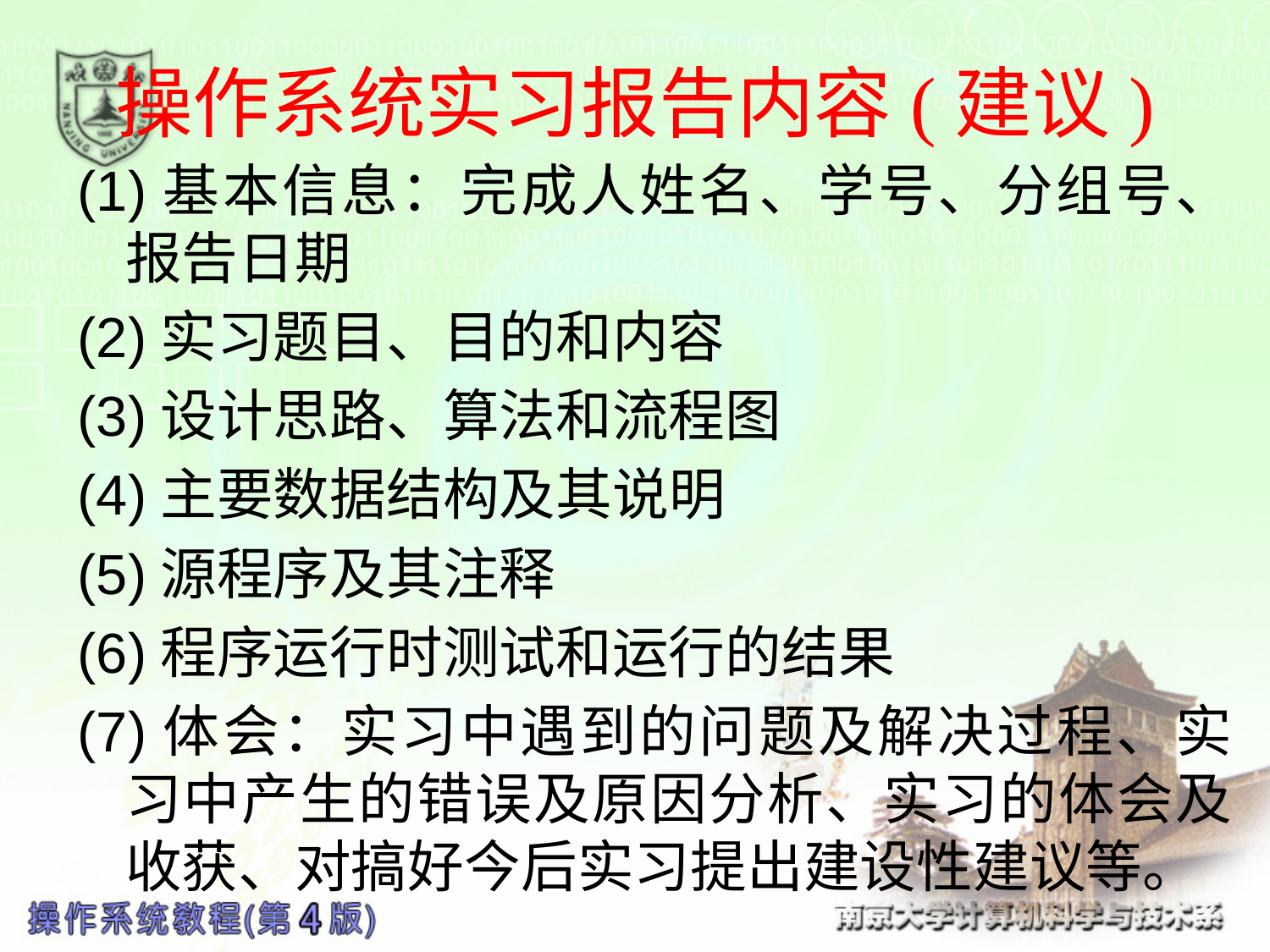

# 操作系统实习报告内容(建议)
(1)基本信息：完成人姓名、学号、分组号、报告日期
(2)实习题目、目的和内容
(3)设计思路、算法和流程图
(4)主要数据结构及其说明
(5)源程序及其注释
(6)程序运行时测试和运行的结果
(7)体会：实习中遇到的问题及解决过程、实习中产生的错误及原因分析、实习的体会及收获、对搞好今后实习提出建设性建议等。